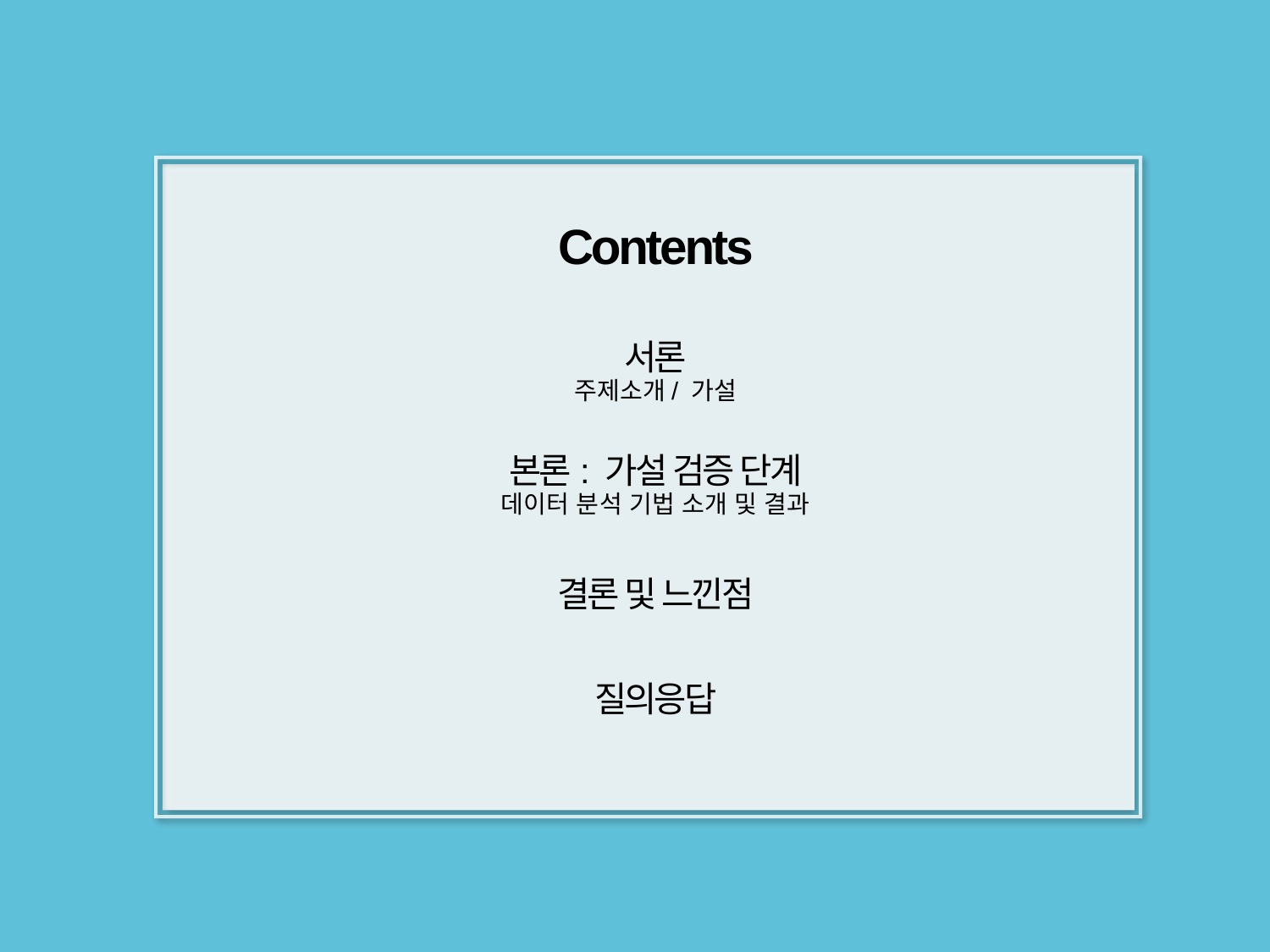

Contents
서론
주제소개/ 가설
본론: 가설 검증 단계
데이터 분석 기법 소개 및 결과
결론 및 느낀점

질의응답